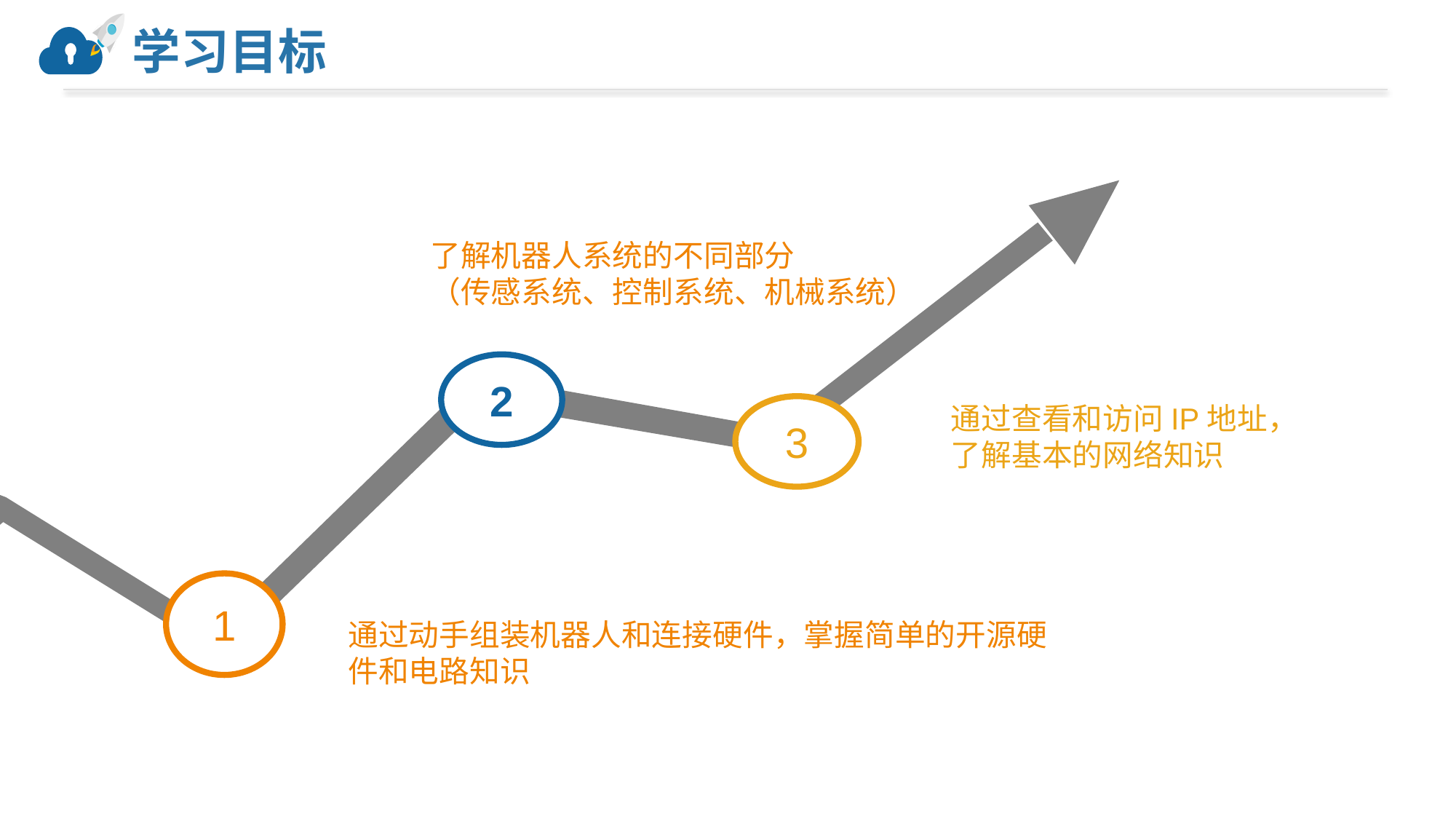

# 学习目标

了解机器人系统的不同部分
（传感系统、控制系统、机械系统）

2
通过查看和访问IP地址，
了解基本的网络知识
3
1
通过动手组装机器人和连接硬件，掌握简单的开源硬件和电路知识